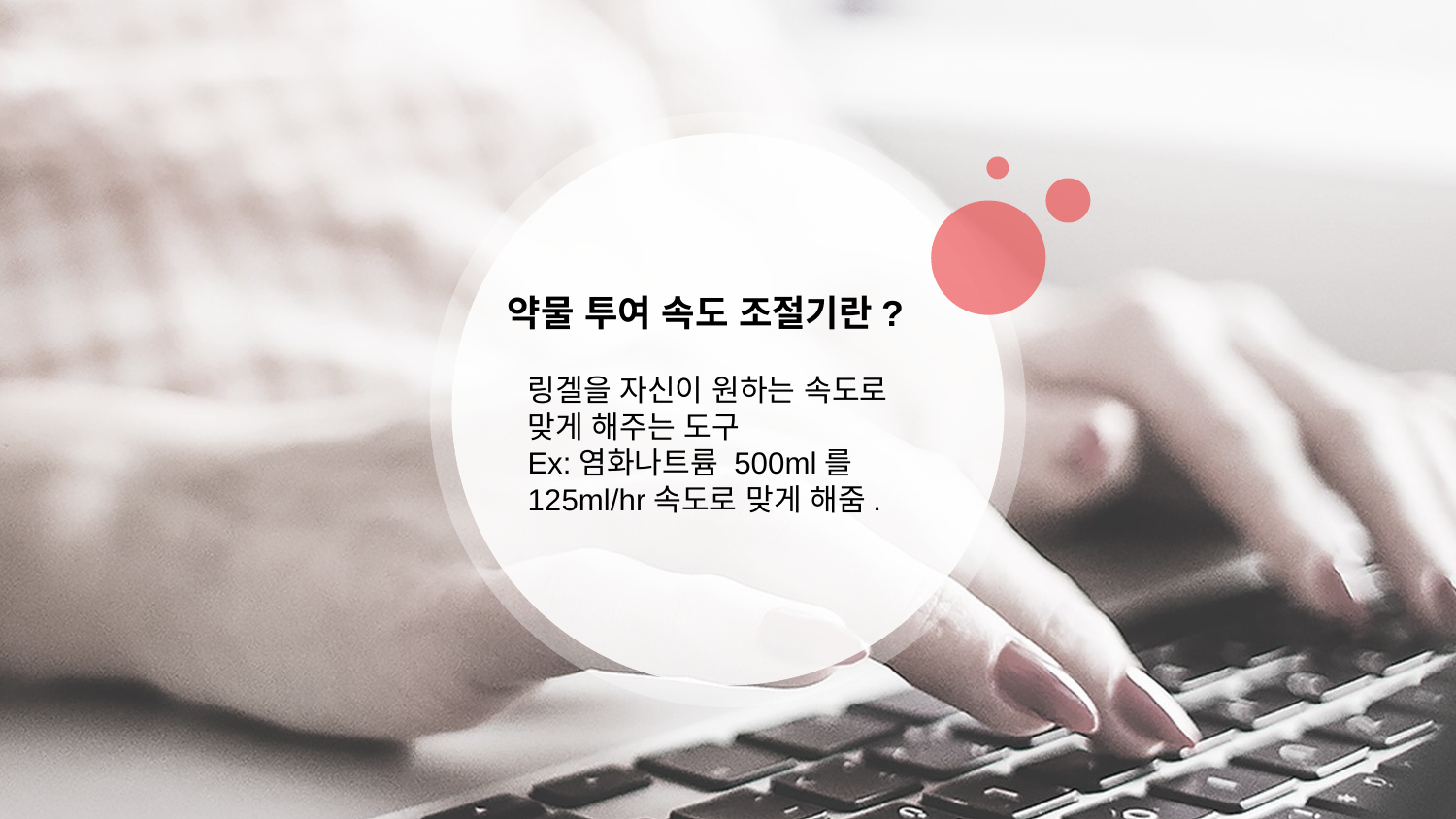

약물 투여 속도 조절기란?
링겔을 자신이 원하는 속도로 맞게 해주는 도구
Ex:염화나트륨 500ml를 125ml/hr속도로 맞게 해줌.